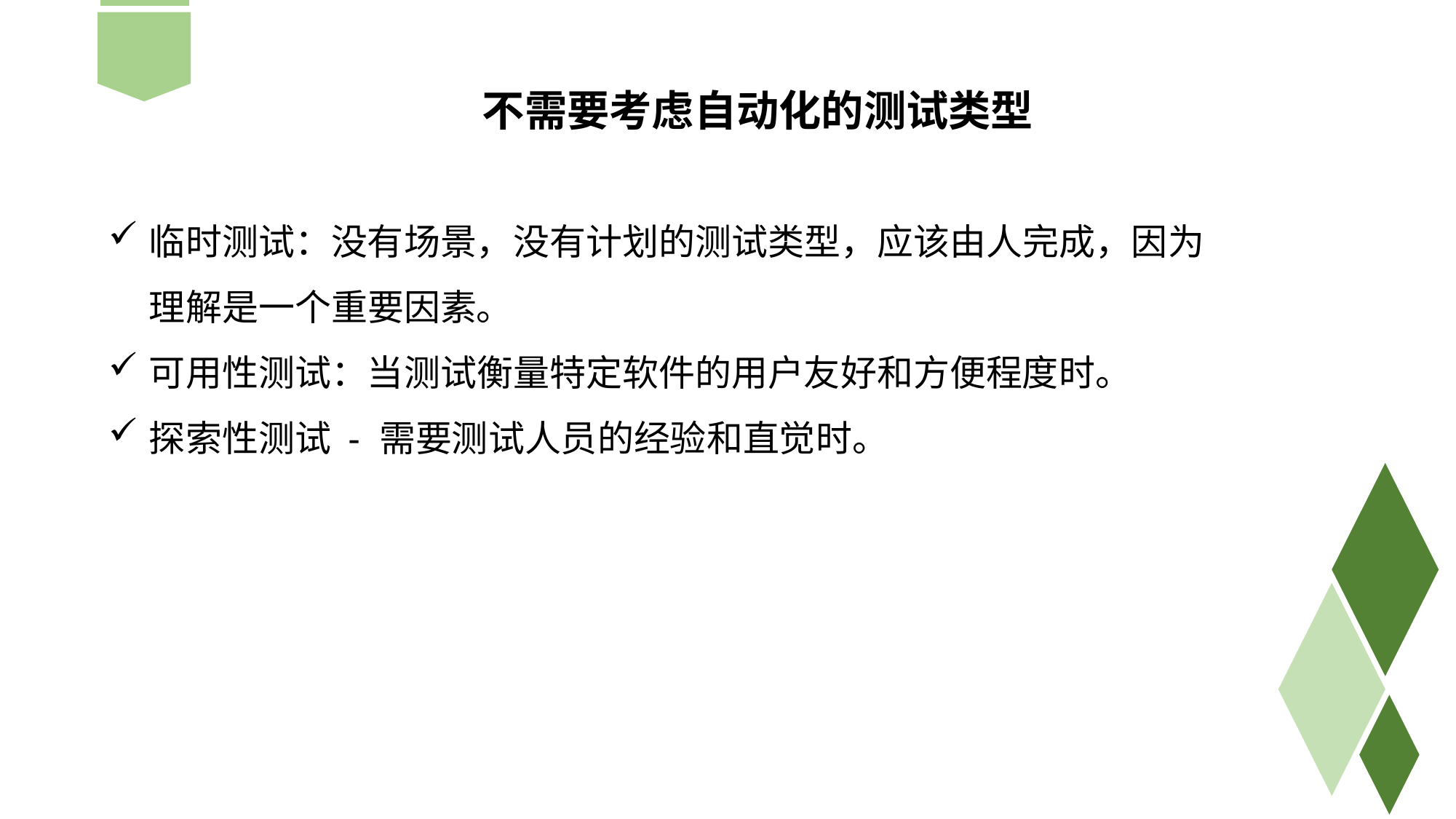

不需要考虑自动化的测试类型
临时测试：没有场景，没有计划的测试类型，应该由人完成，因为理解是一个重要因素。
可用性测试：当测试衡量特定软件的用户友好和方便程度时。
探索性测试 - 需要测试人员的经验和直觉时。

31